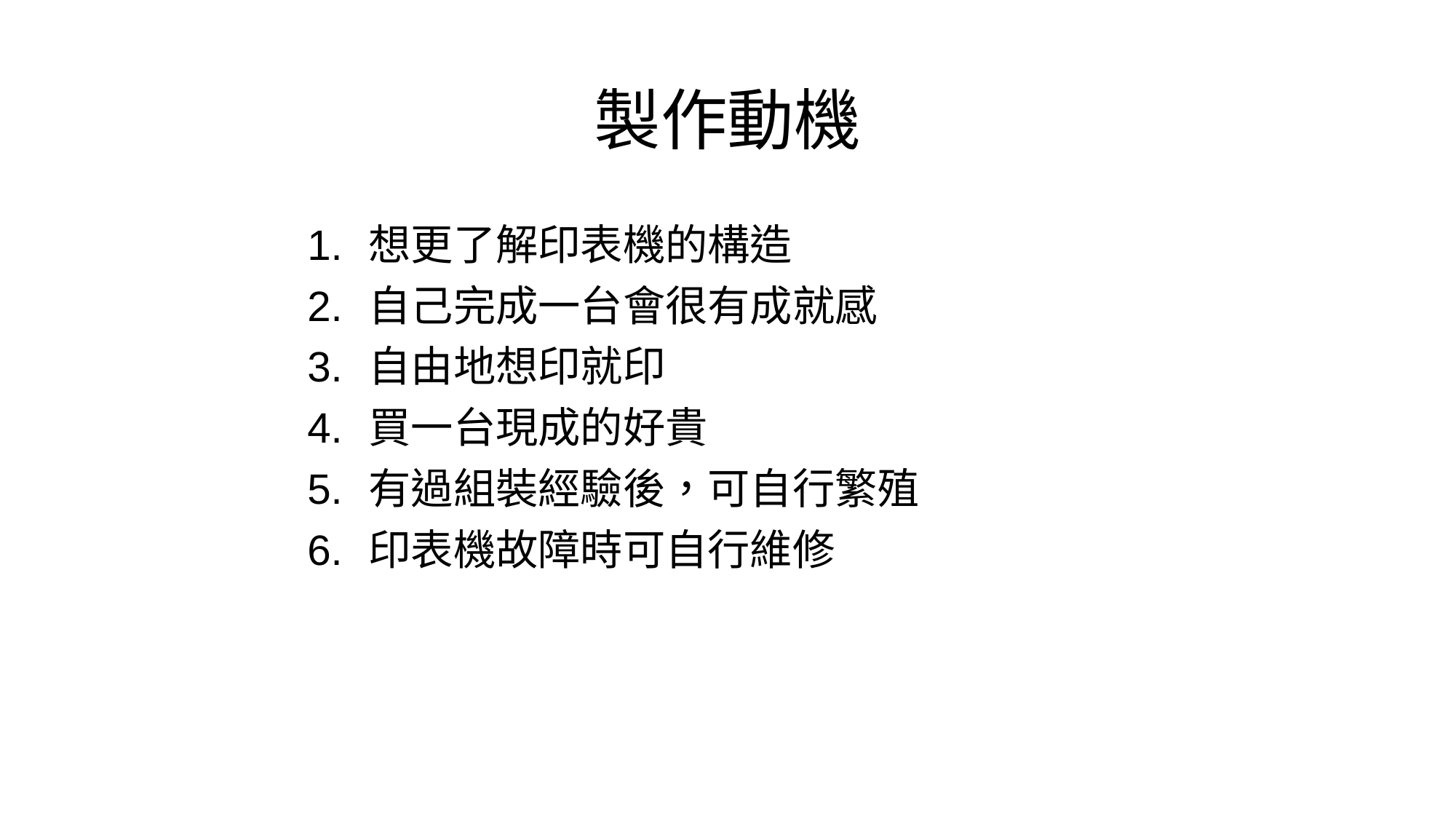

# 製作動機
想更了解印表機的構造
自己完成一台會很有成就感
自由地想印就印
買一台現成的好貴
有過組裝經驗後，可自行繁殖
印表機故障時可自行維修